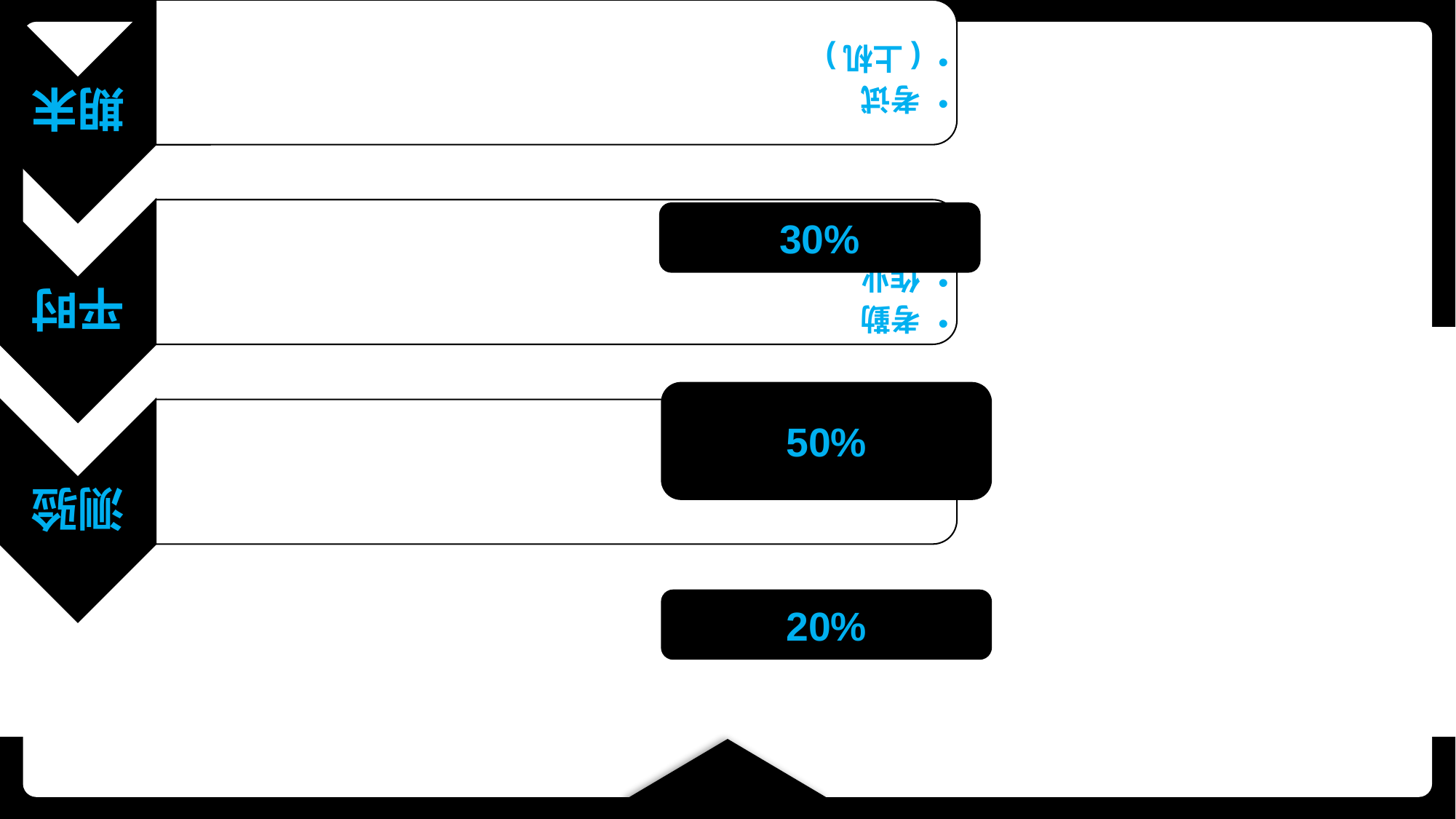

中国大学mooc线上考核评价

期末
考试
(上机)
平时
考勤
作业
讨论
测验
测验
30%
50%
20%